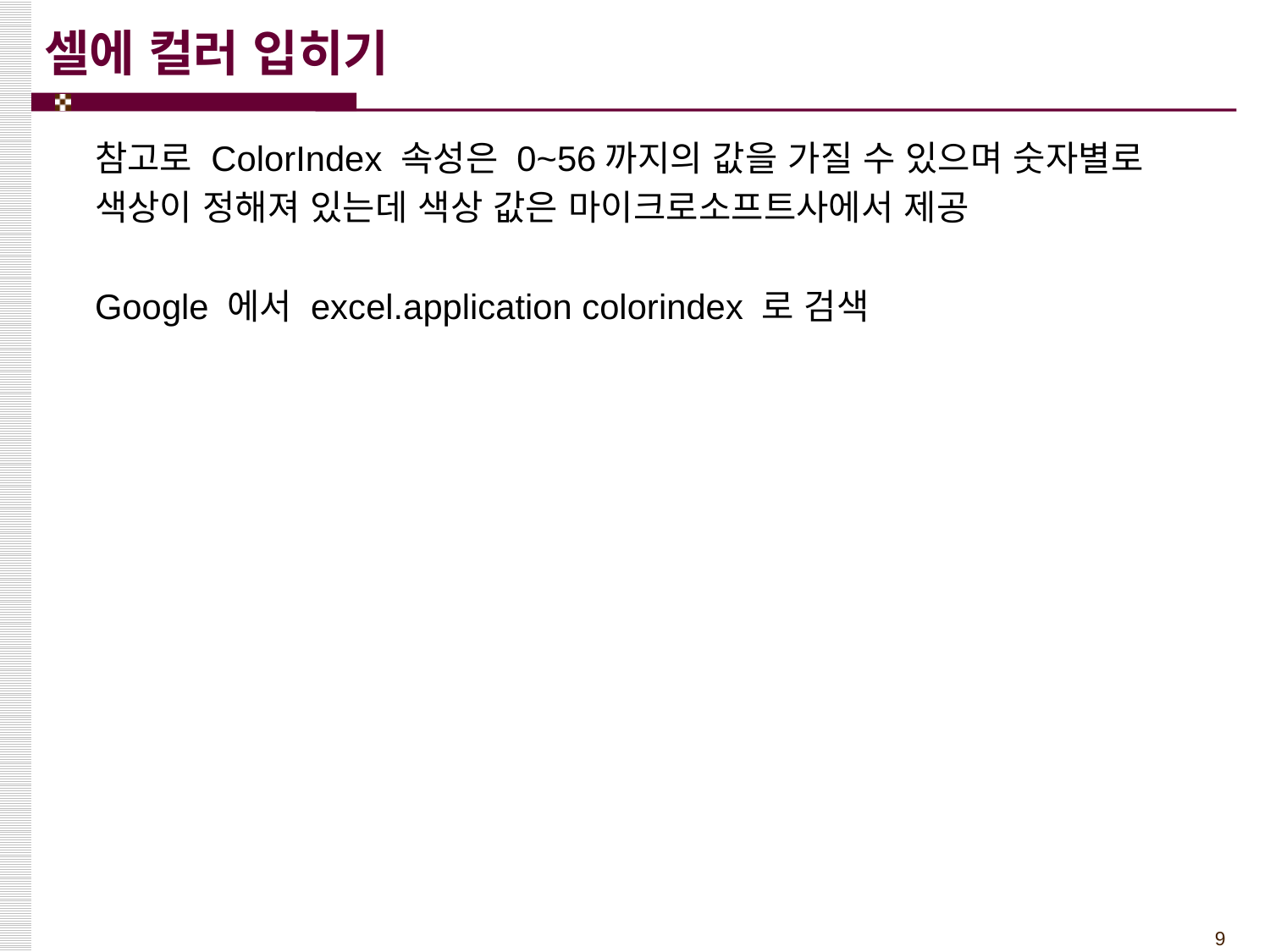

# 셀에 컬러 입히기
참고로 ColorIndex 속성은 0~56까지의 값을 가질 수 있으며 숫자별로
색상이 정해져 있는데 색상 값은 마이크로소프트사에서 제공

Google 에서 excel.application colorindex 로 검색